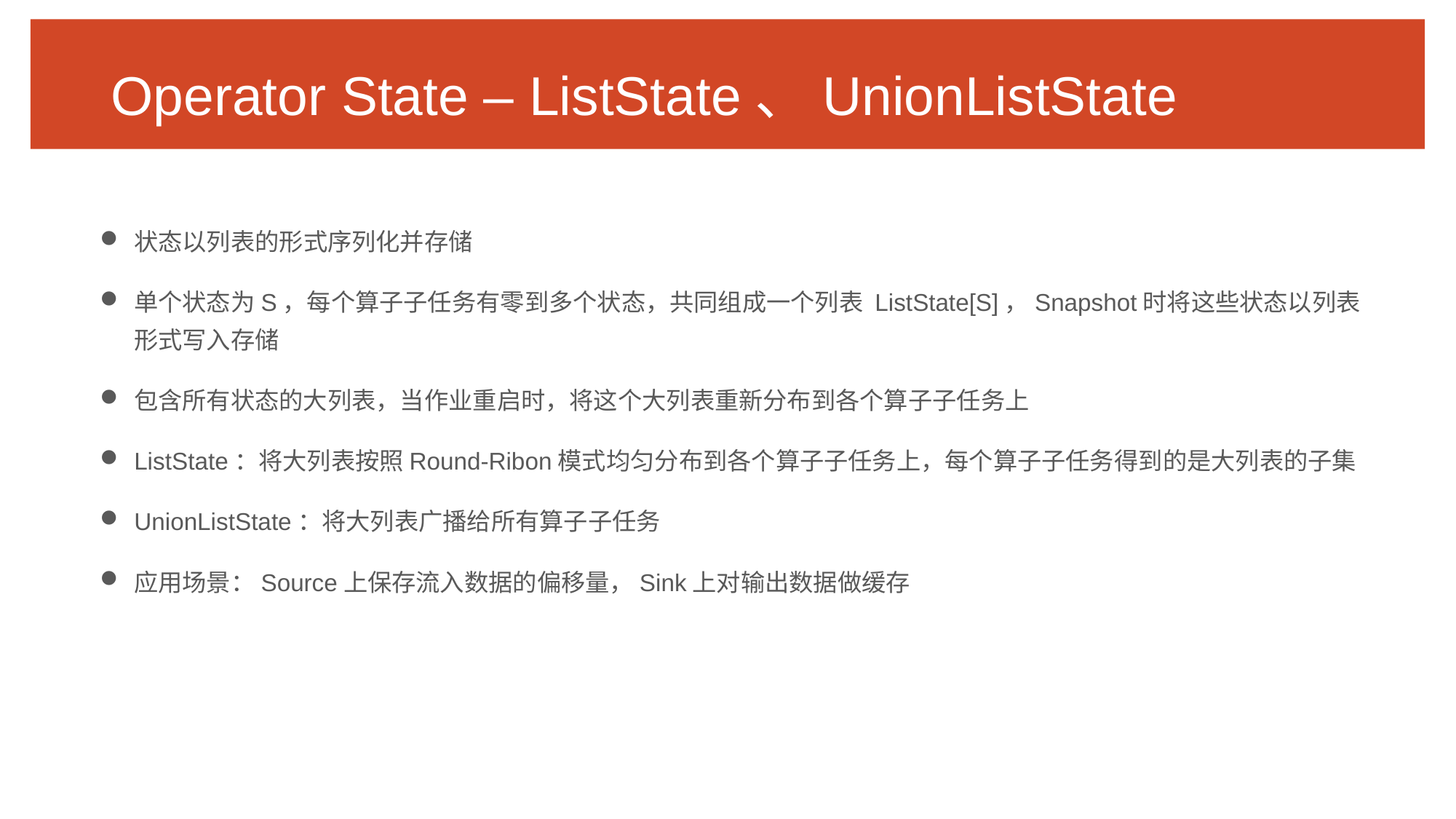

# Operator State – ListState、UnionListState
状态以列表的形式序列化并存储
单个状态为S，每个算子子任务有零到多个状态，共同组成一个列表 ListState[S]，Snapshot时将这些状态以列表形式写入存储
包含所有状态的大列表，当作业重启时，将这个大列表重新分布到各个算子子任务上
ListState：将大列表按照Round-Ribon模式均匀分布到各个算子子任务上，每个算子子任务得到的是大列表的子集
UnionListState：将大列表广播给所有算子子任务
应用场景：Source上保存流入数据的偏移量，Sink上对输出数据做缓存